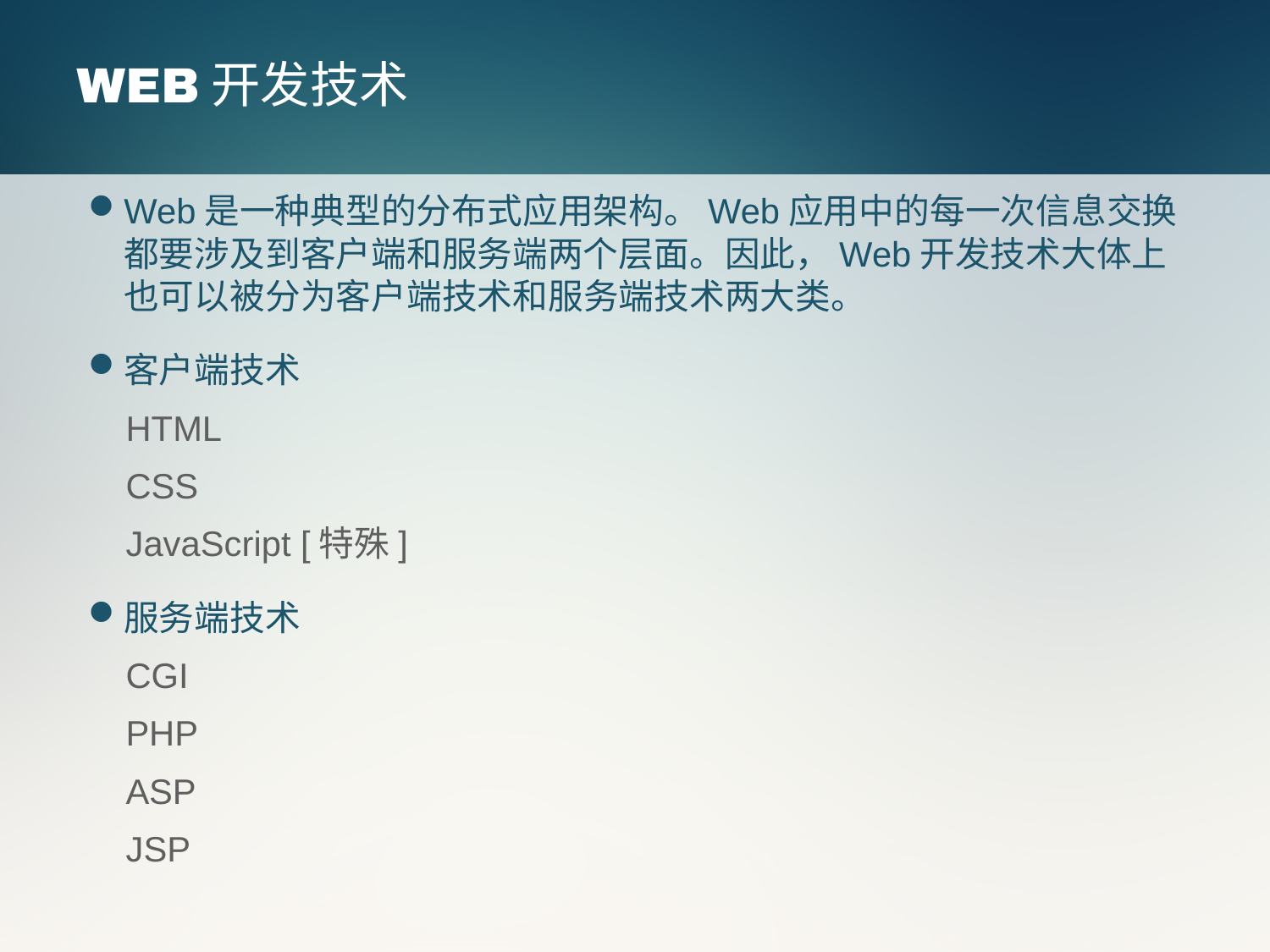

# WEB开发技术
Web是一种典型的分布式应用架构。Web应用中的每一次信息交换都要涉及到客户端和服务端两个层面。因此，Web开发技术大体上也可以被分为客户端技术和服务端技术两大类。
客户端技术
HTML
CSS
JavaScript [特殊]
服务端技术
CGI
PHP
ASP
JSP